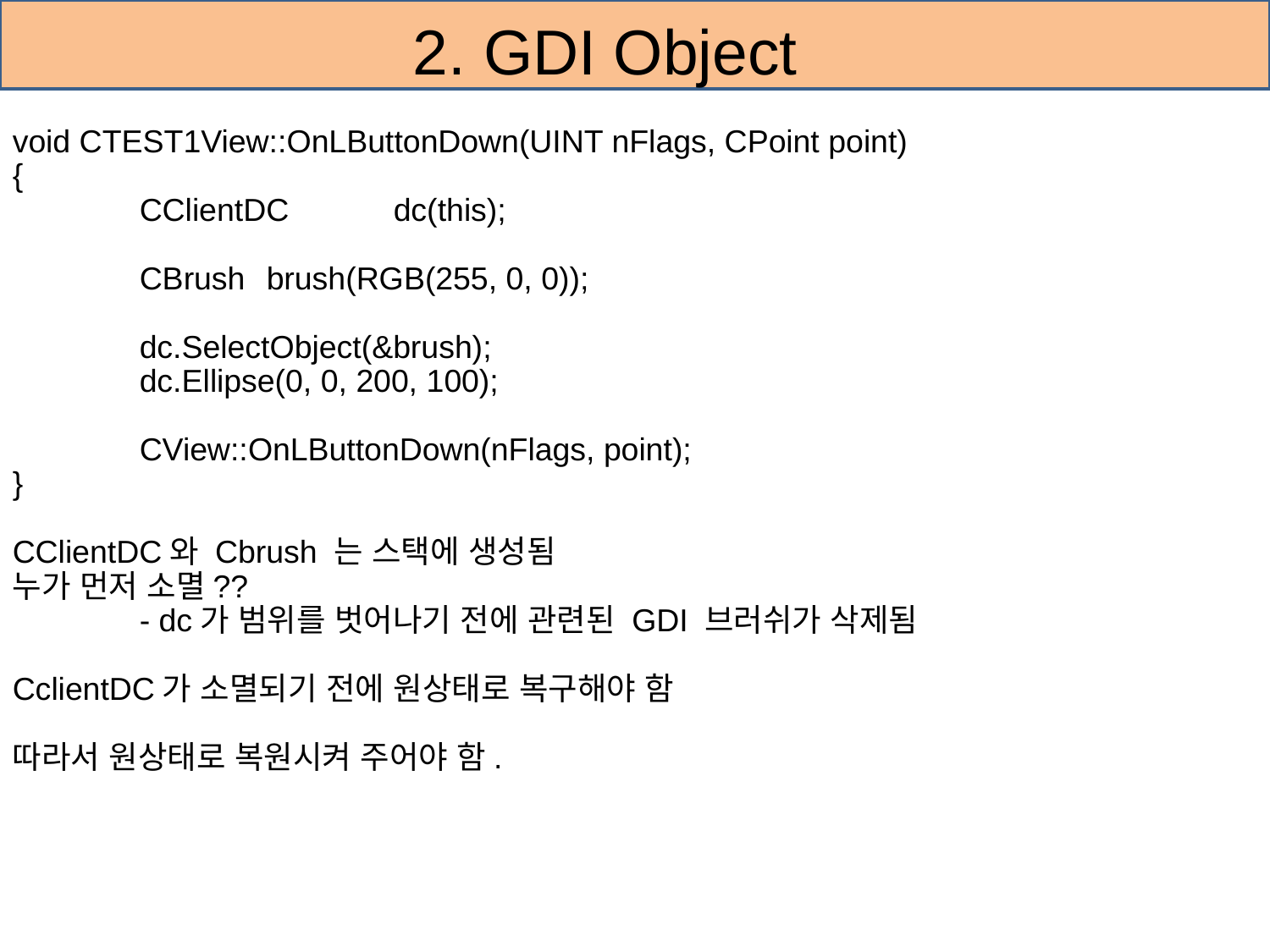

# 2. GDI Object
void CTEST1View::OnLButtonDown(UINT nFlags, CPoint point)
{
	CClientDC	dc(this);

	CBrush	brush(RGB(255, 0, 0));

	dc.SelectObject(&brush);
	dc.Ellipse(0, 0, 200, 100);

	CView::OnLButtonDown(nFlags, point);
}

CClientDC와 Cbrush 는 스택에 생성됨
누가 먼저 소멸??
	- dc가 범위를 벗어나기 전에 관련된 GDI 브러쉬가 삭제됨

CclientDC가 소멸되기 전에 원상태로 복구해야 함

따라서 원상태로 복원시켜 주어야 함.